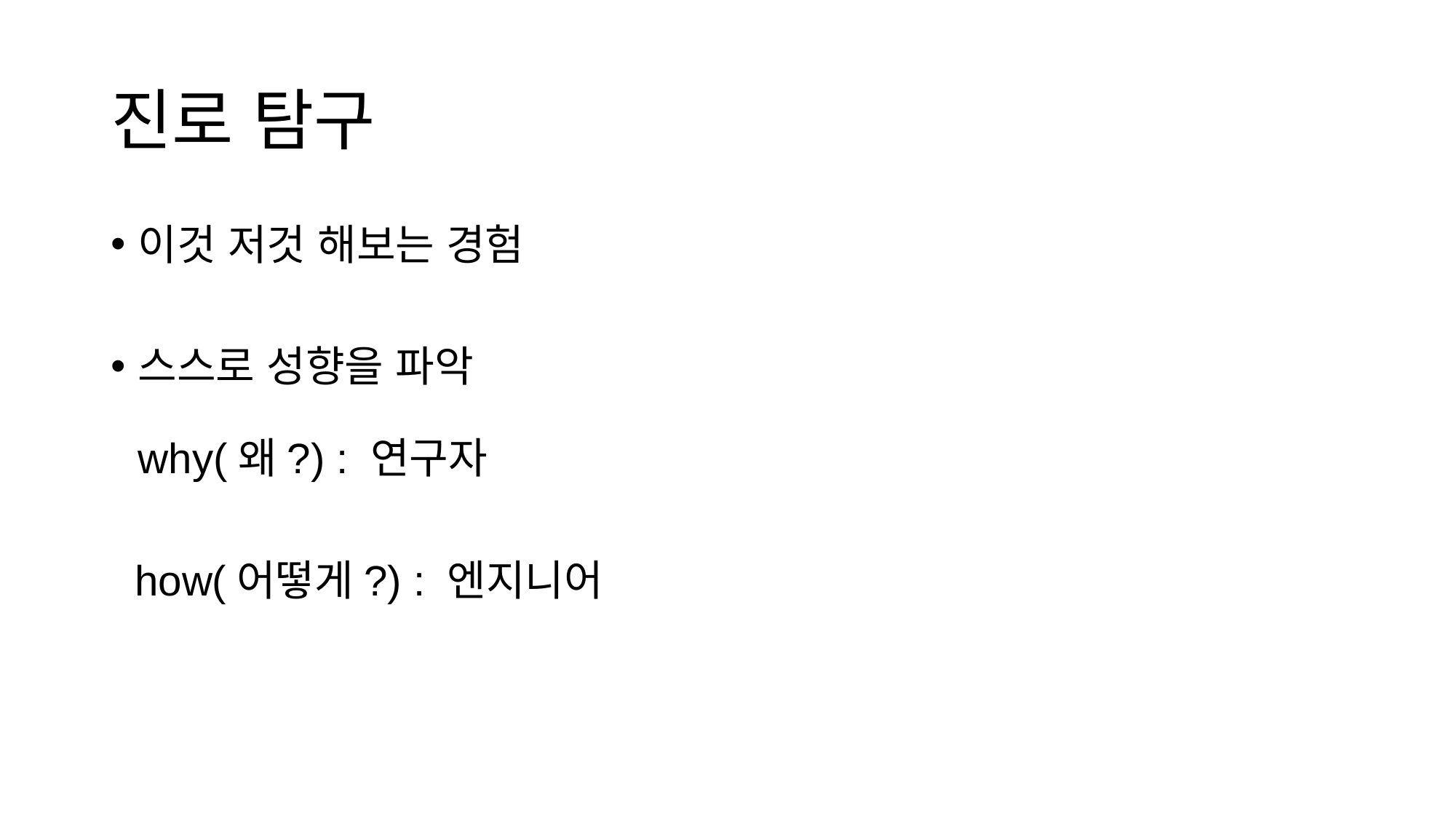

# 진로 탐구
이것 저것 해보는 경험

스스로 성향을 파악
why(왜?) : 연구자

  how(어떻게?) : 엔지니어